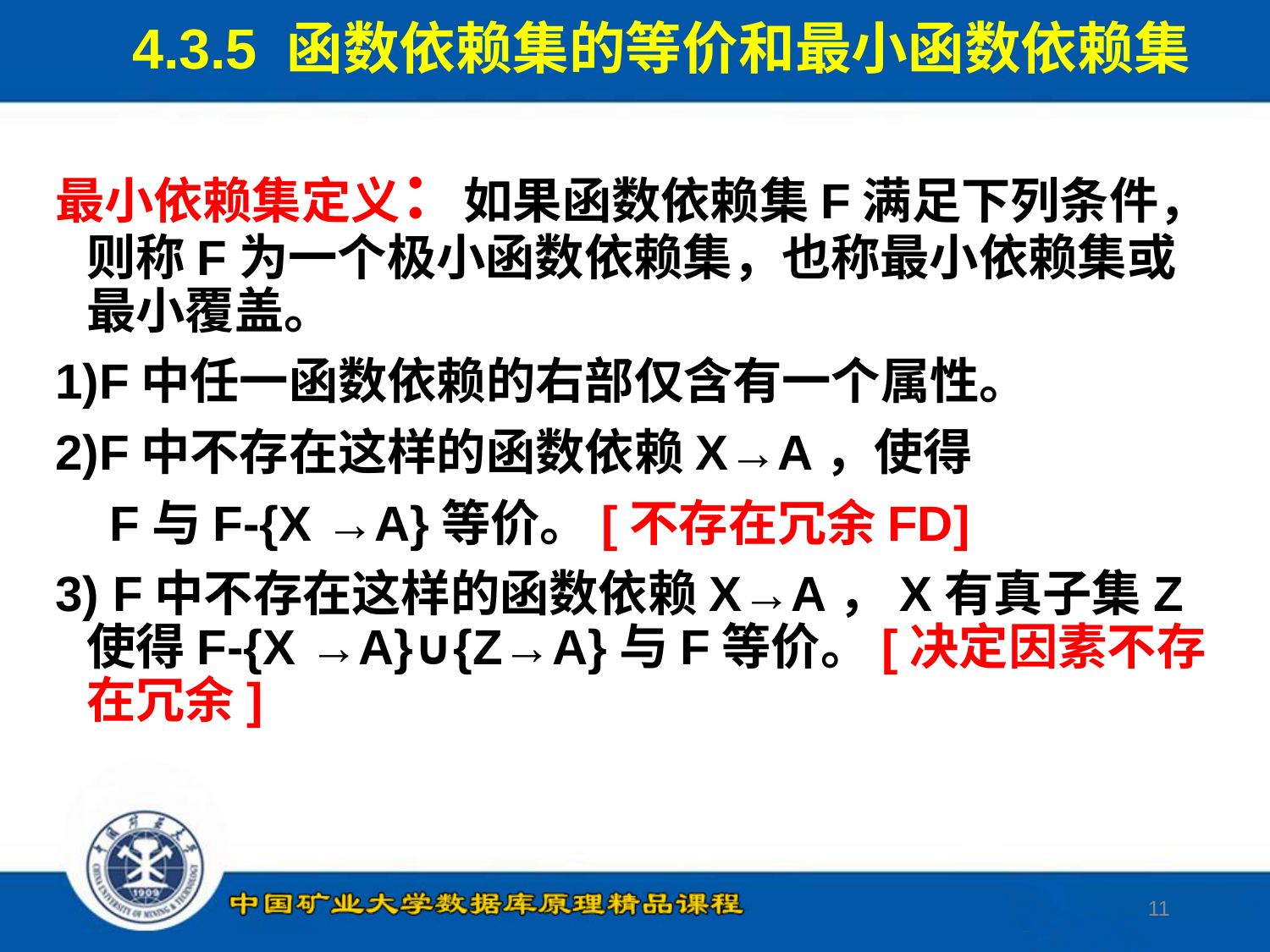

4.3.5 函数依赖集的等价和最小函数依赖集
最小依赖集定义：如果函数依赖集F满足下列条件，则称F为一个极小函数依赖集，也称最小依赖集或最小覆盖。
1)F中任一函数依赖的右部仅含有一个属性。
2)F中不存在这样的函数依赖X→A，使得
    F与F-{X →A}等价。[不存在冗余FD]
3) F中不存在这样的函数依赖X→A，X有真子集Z使得F-{X →A}∪{Z→A}与F等价。[决定因素不存在冗余]
11